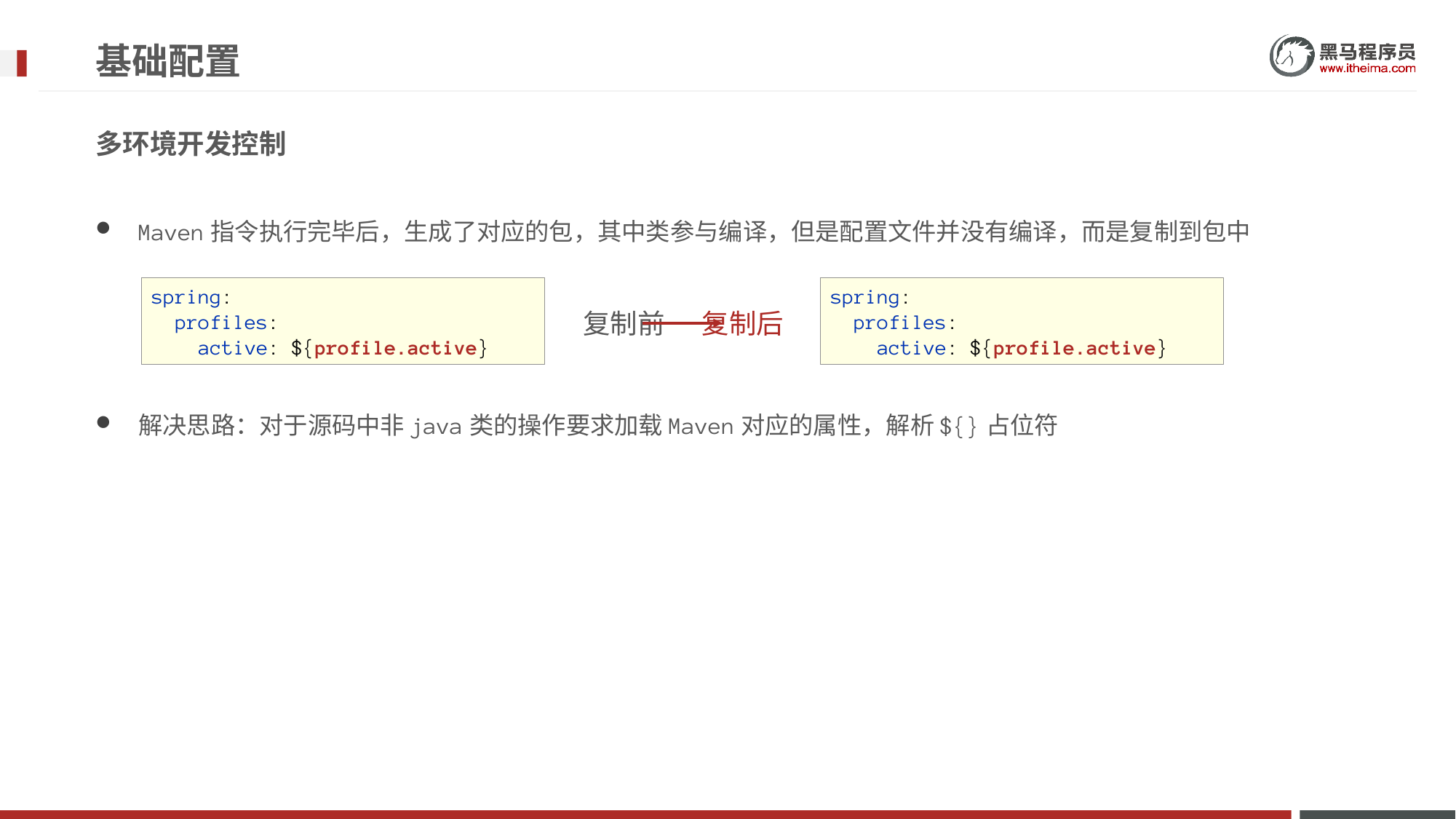

# 基础配置
多环境开发控制
Maven指令执行完毕后，生成了对应的包，其中类参与编译，但是配置文件并没有编译，而是复制到包中

解决思路：对于源码中非java类的操作要求加载Maven对应的属性，解析${}占位符

spring:
  profiles:
    active: ${profile.active}
spring:
  profiles:
    active: ${profile.active}
复制前      复制后